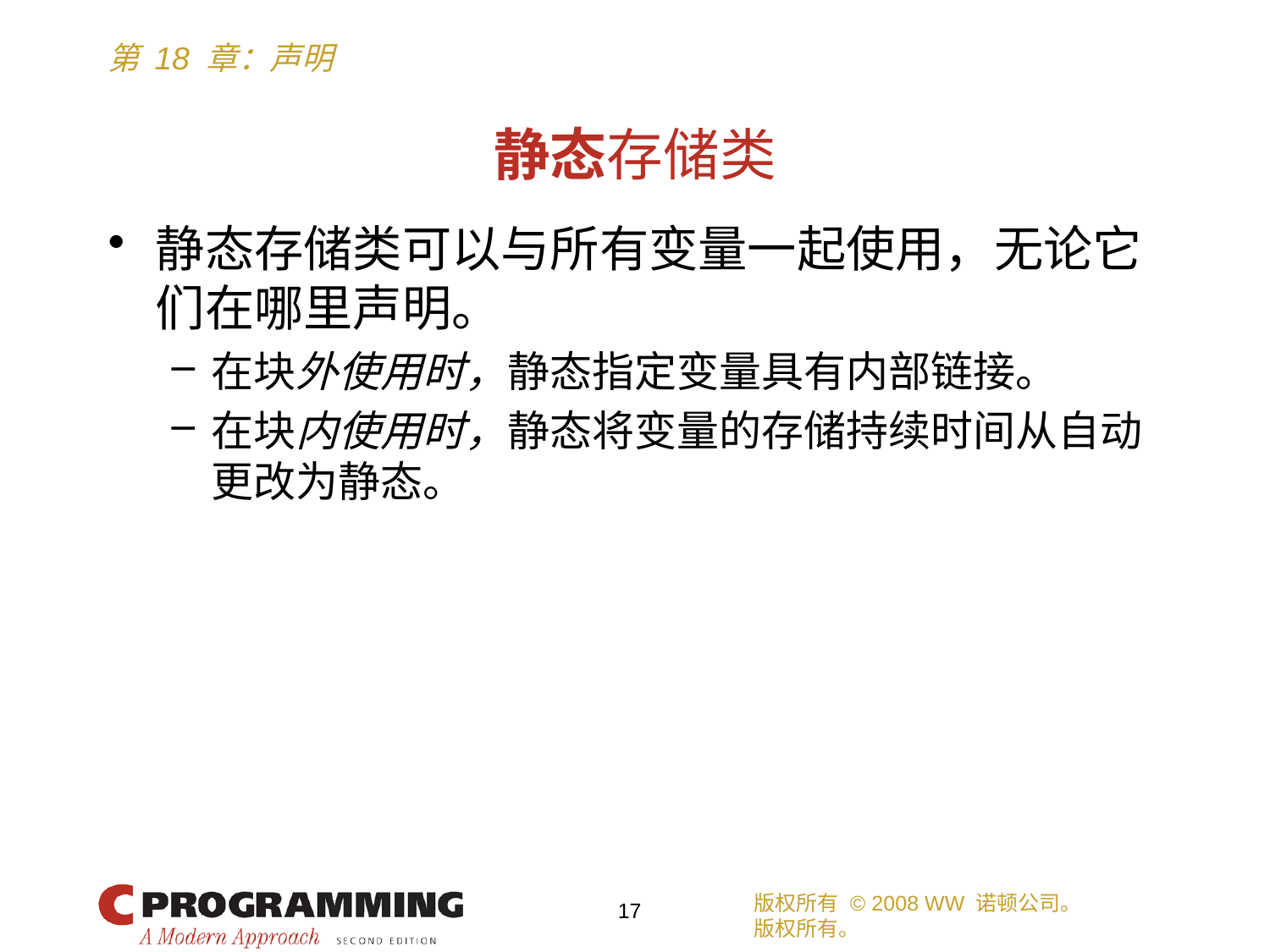

# 静态存储类
静态存储类可以与所有变量一起使用，无论它们在哪里声明。
在块外使用时，静态指定变量具有内部链接。
在块内使用时，静态将变量的存储持续时间从自动更改为静态。
版权所有 © 2008 WW 诺顿公司。
版权所有。
17